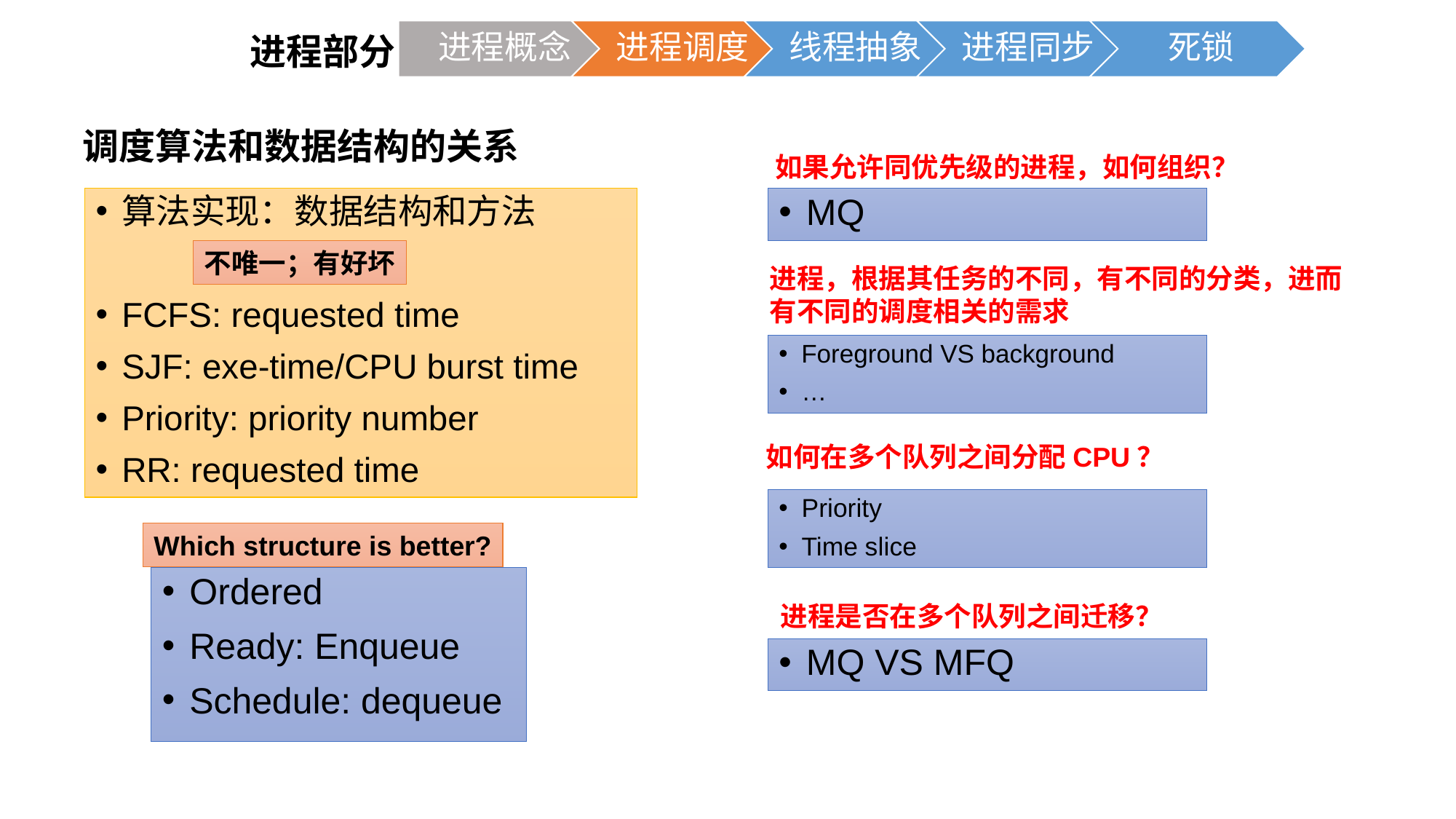

进程概念
进程调度
线程抽象
进程同步
死锁
进程部分
调度算法和数据结构的关系
如果允许同优先级的进程，如何组织？
算法实现：数据结构和方法

FCFS: requested time
SJF: exe-time/CPU burst time
Priority: priority number
RR: requested time

MQ
不唯一；有好坏
进程，根据其任务的不同，有不同的分类，进而
有不同的调度相关的需求
Foreground VS background
…
如何在多个队列之间分配CPU？
Priority
Time slice
Which structure is better?
Ordered
Ready: Enqueue
Schedule: dequeue

进程是否在多个队列之间迁移？
MQ VS MFQ